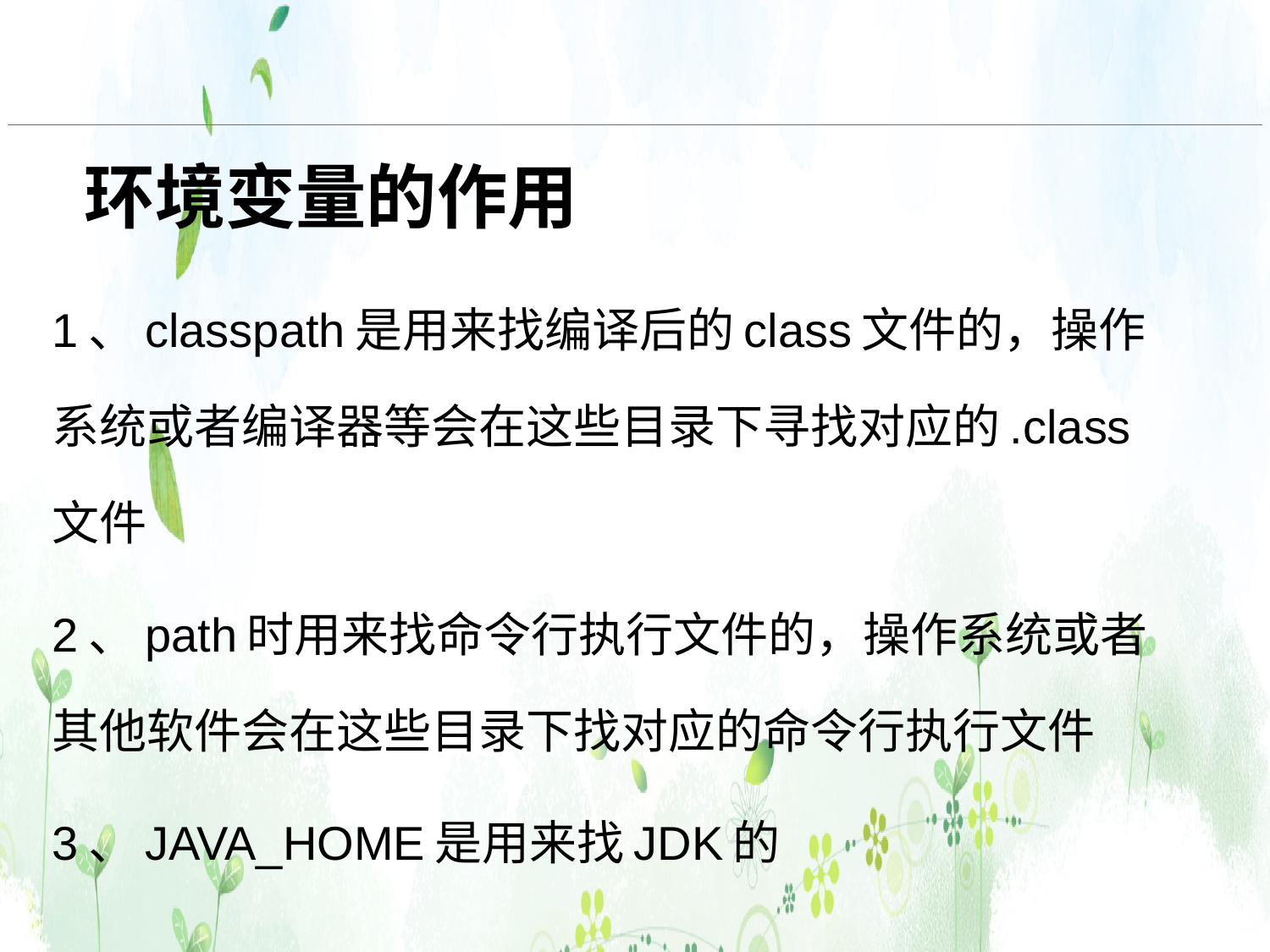

# 环境变量的作用
1、classpath是用来找编译后的class文件的，操作系统或者编译器等会在这些目录下寻找对应的.class文件
2、path时用来找命令行执行文件的，操作系统或者其他软件会在这些目录下找对应的命令行执行文件
3、JAVA_HOME是用来找JDK的